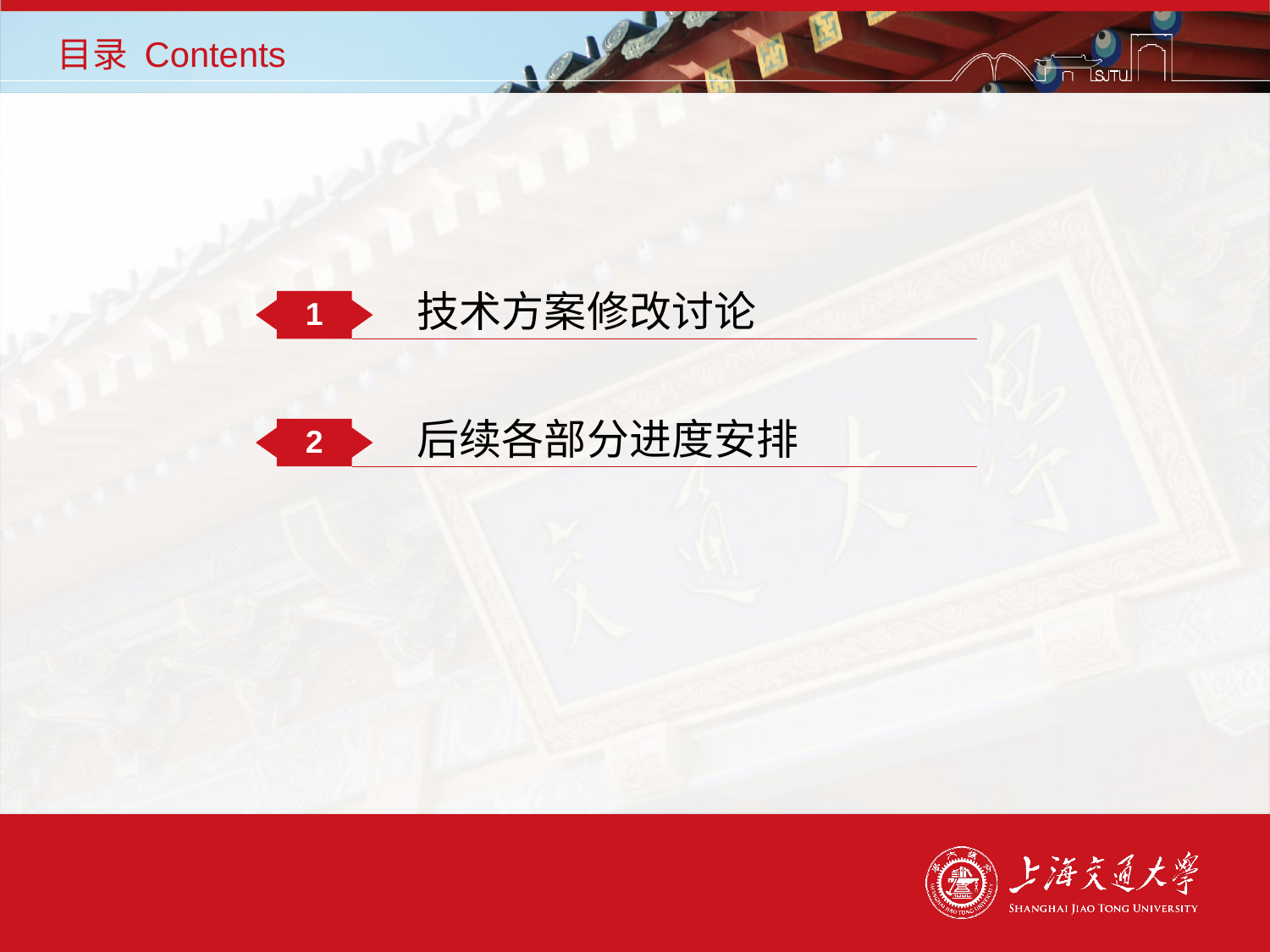

# 目录 Contents
技术方案修改讨论
1

后续各部分进度安排
2